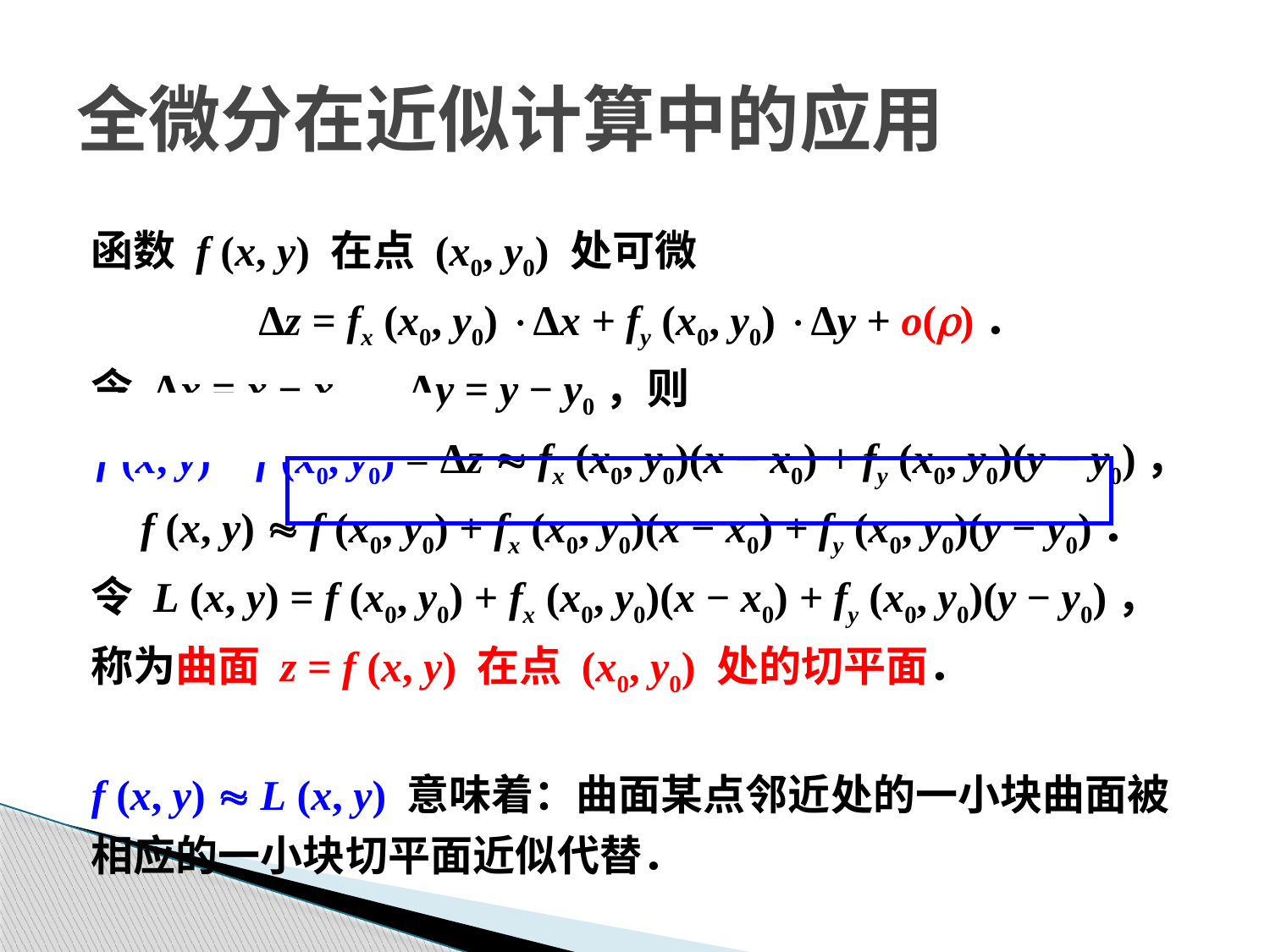

# 全微分在近似计算中的应用
函数 f (x, y) 在点 (x0, y0) 处可微
Δz = fx (x0, y0) ⋅Δx + fy (x0, y0) ⋅Δy + o(ρ)．
令 Δx = x − x0，Δy = y − y0，则
f (x, y) − f (x0, y0) = Δz ≈ fx (x0, y0)(x − x0) + fy (x0, y0)(y − y0)，
f (x, y) ≈ f (x0, y0) + fx (x0, y0)(x − x0) + fy (x0, y0)(y − y0)．
令 L (x, y) = f (x0, y0) + fx (x0, y0)(x − x0) + fy (x0, y0)(y − y0)，
称为曲面 z = f (x, y) 在点 (x0, y0) 处的切平面．

f (x, y) ≈ L (x, y) 意味着：曲面某点邻近处的一小块曲面被
相应的一小块切平面近似代替．